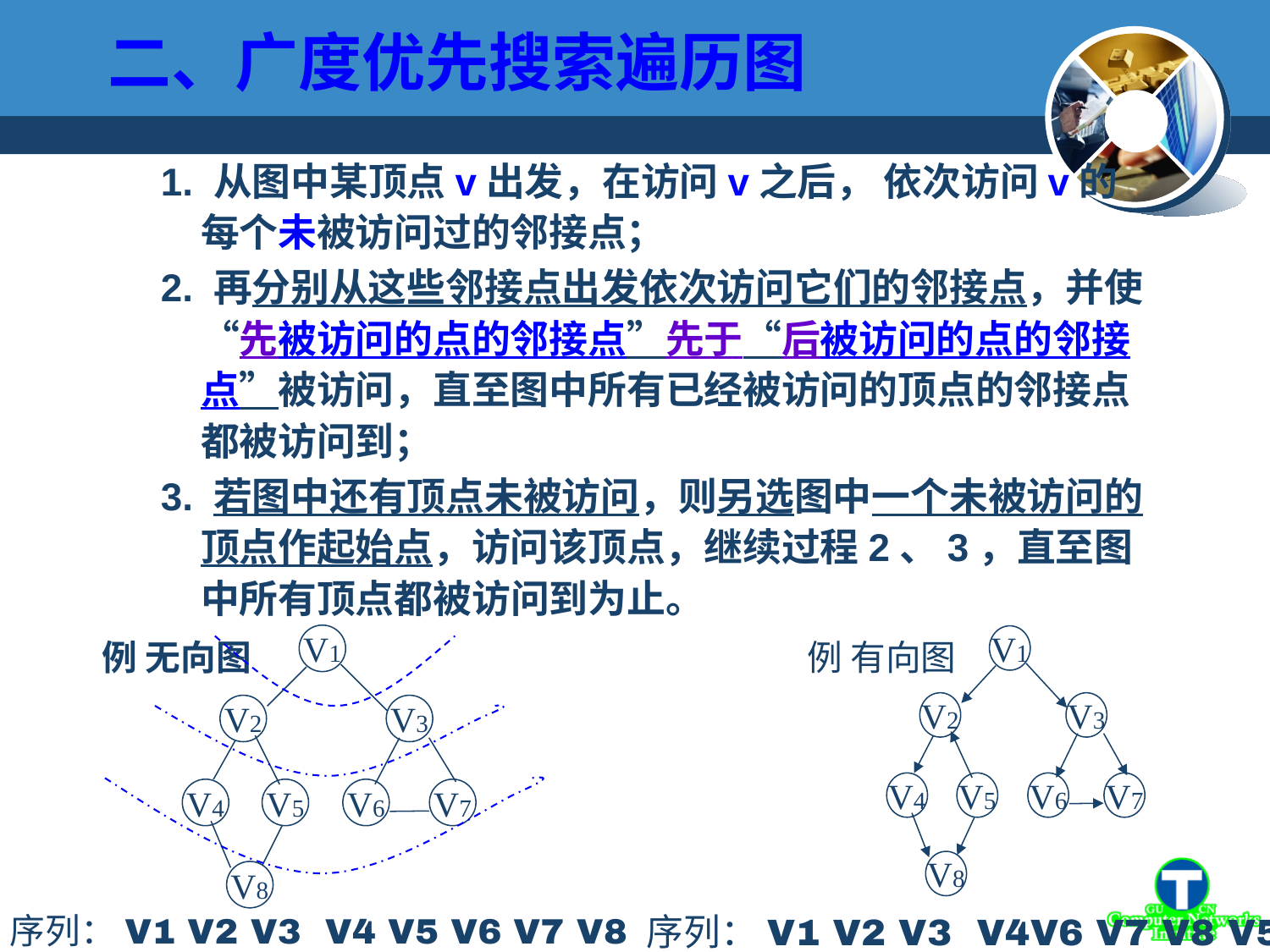

二、广度优先搜索遍历图
1. 从图中某顶点v出发，在访问v之后， 依次访问v的每个未被访问过的邻接点；
2. 再分别从这些邻接点出发依次访问它们的邻接点，并使“先被访问的点的邻接点”先于“后被访问的点的邻接点”被访问，直至图中所有已经被访问的顶点的邻接点都被访问到；
3. 若图中还有顶点未被访问，则另选图中一个未被访问的顶点作起始点，访问该顶点，继续过程2、3，直至图中所有顶点都被访问到为止。
V1
例 无向图

V2
V3

V4
V5
V6
V7

V8

V1
例 有向图

V2
V3

V4
V5
V6
V7

V8

69
序列：V1 V2 V3  V4V6 V7 V8 V5
序列：V1 V2 V3  V4 V5 V6 V7 V8